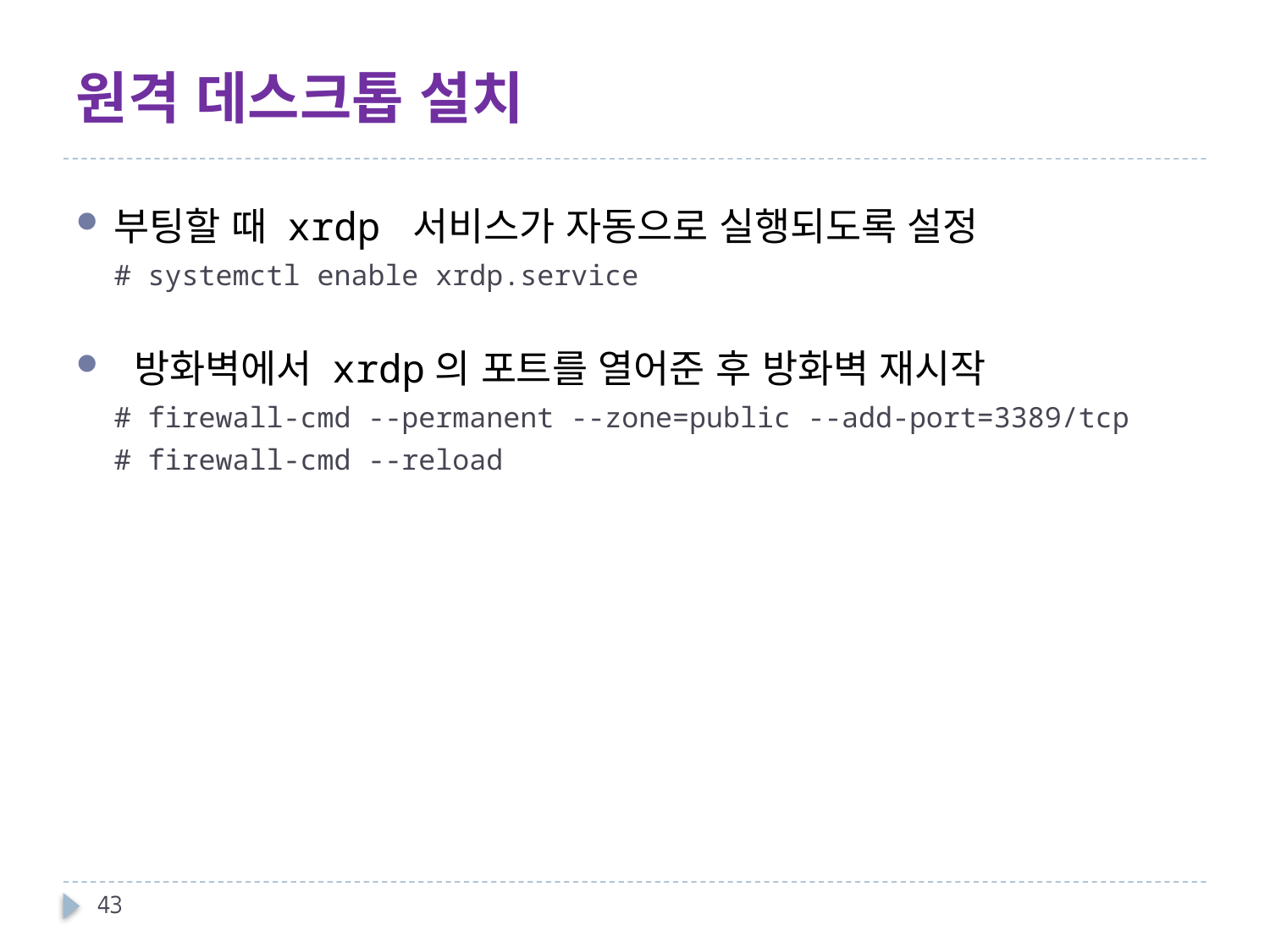

# 원격 데스크톱 설치
부팅할 때 xrdp 서비스가 자동으로 실행되도록 설정
# systemctl enable xrdp.service

 방화벽에서 xrdp의 포트를 열어준 후 방화벽 재시작
# firewall-cmd --permanent --zone=public --add-port=3389/tcp
# firewall-cmd --reload
43